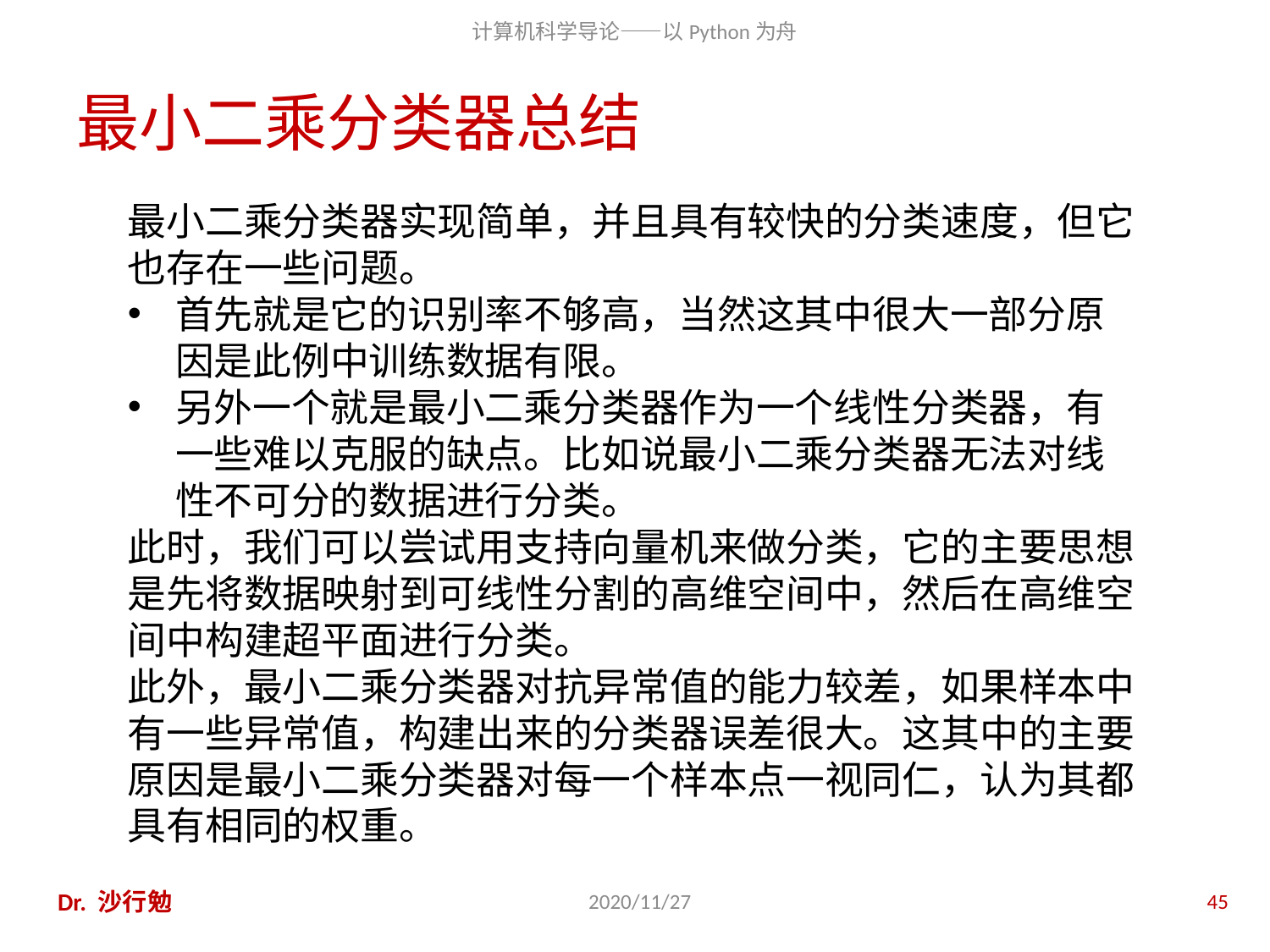

# 最小二乘分类器总结
最小二乘分类器实现简单，并且具有较快的分类速度，但它也存在一些问题。
首先就是它的识别率不够高，当然这其中很大一部分原因是此例中训练数据有限。
另外一个就是最小二乘分类器作为一个线性分类器，有一些难以克服的缺点。比如说最小二乘分类器无法对线性不可分的数据进行分类。
此时，我们可以尝试用支持向量机来做分类，它的主要思想是先将数据映射到可线性分割的高维空间中，然后在高维空间中构建超平面进行分类。
此外，最小二乘分类器对抗异常值的能力较差，如果样本中有一些异常值，构建出来的分类器误差很大。这其中的主要原因是最小二乘分类器对每一个样本点一视同仁，认为其都具有相同的权重。
Dr. 沙行勉
2020/11/27
45